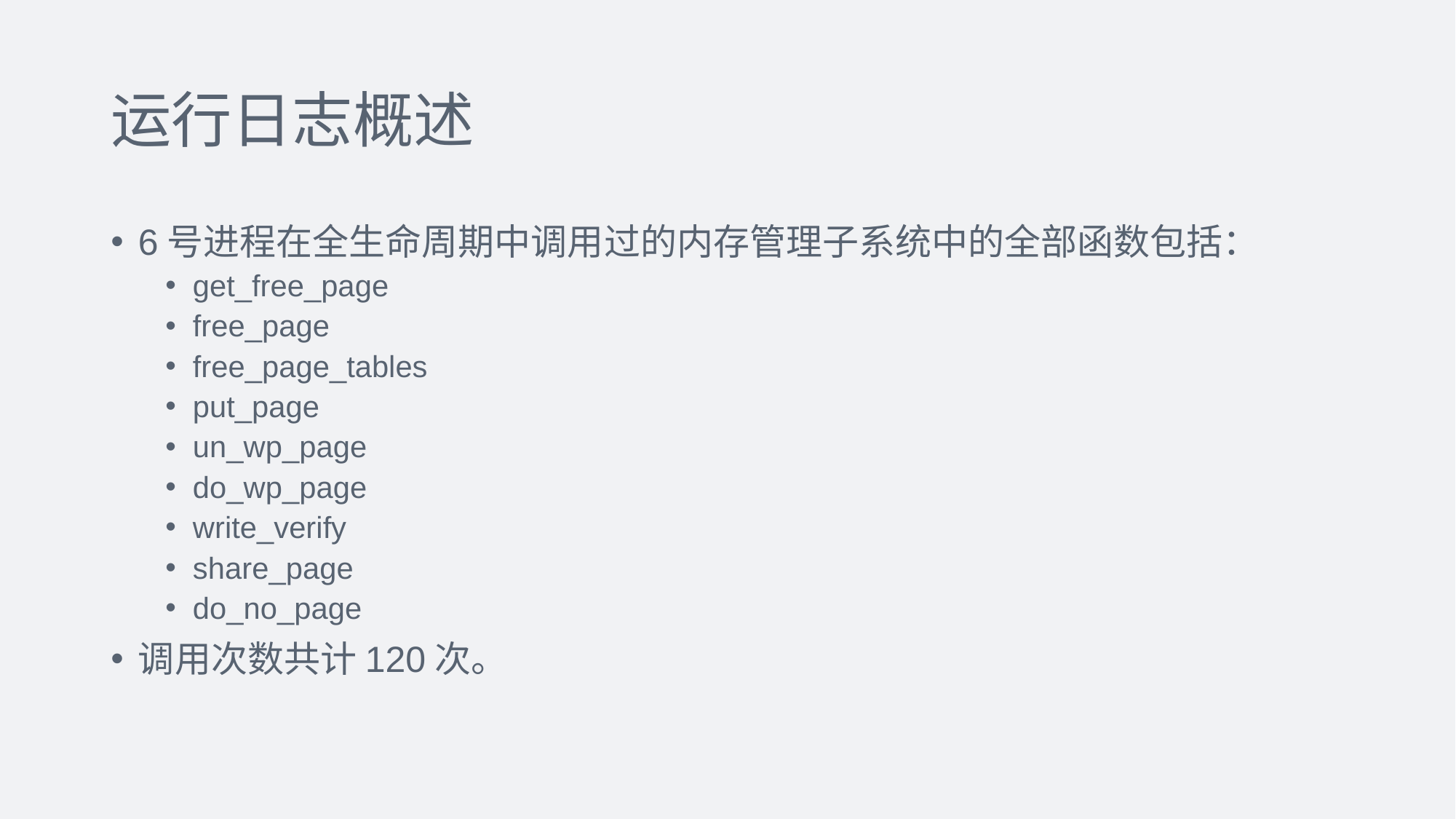

# 运行日志概述
6号进程在全生命周期中调用过的内存管理子系统中的全部函数包括：
get_free_page
free_page
free_page_tables
put_page
un_wp_page
do_wp_page
write_verify
share_page
do_no_page
调用次数共计120次。